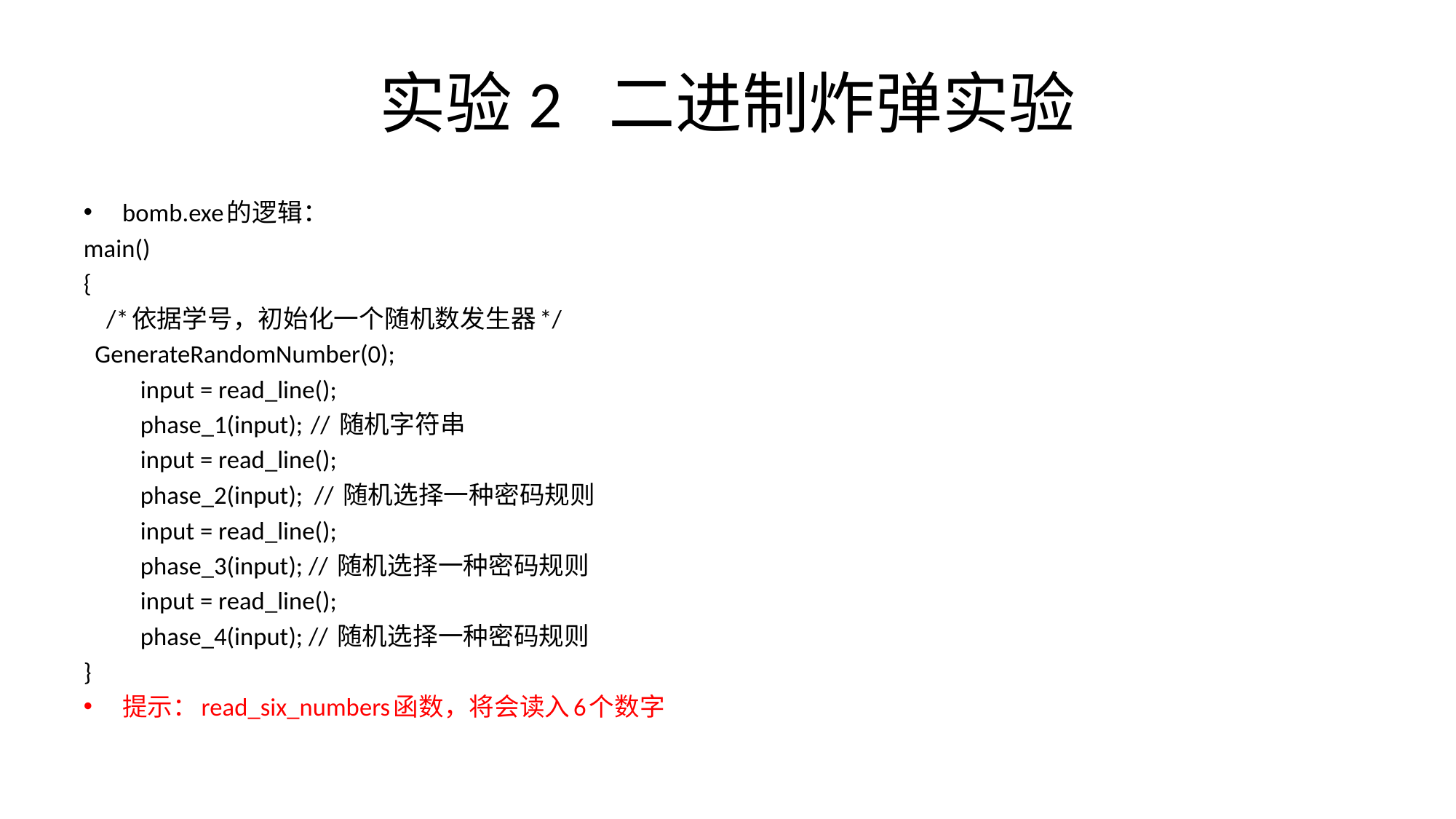

# 实验2  二进制炸弹实验
bomb.exe的逻辑：
main()
{
    /*依据学号，初始化一个随机数发生器*/
  GenerateRandomNumber(0);
	input = read_line();
	phase_1(input);	// 随机字符串
	input = read_line();
	phase_2(input);  // 随机选择一种密码规则
	input = read_line();
	phase_3(input); // 随机选择一种密码规则
	input = read_line();
	phase_4(input); // 随机选择一种密码规则
}
提示：read_six_numbers函数，将会读入6个数字